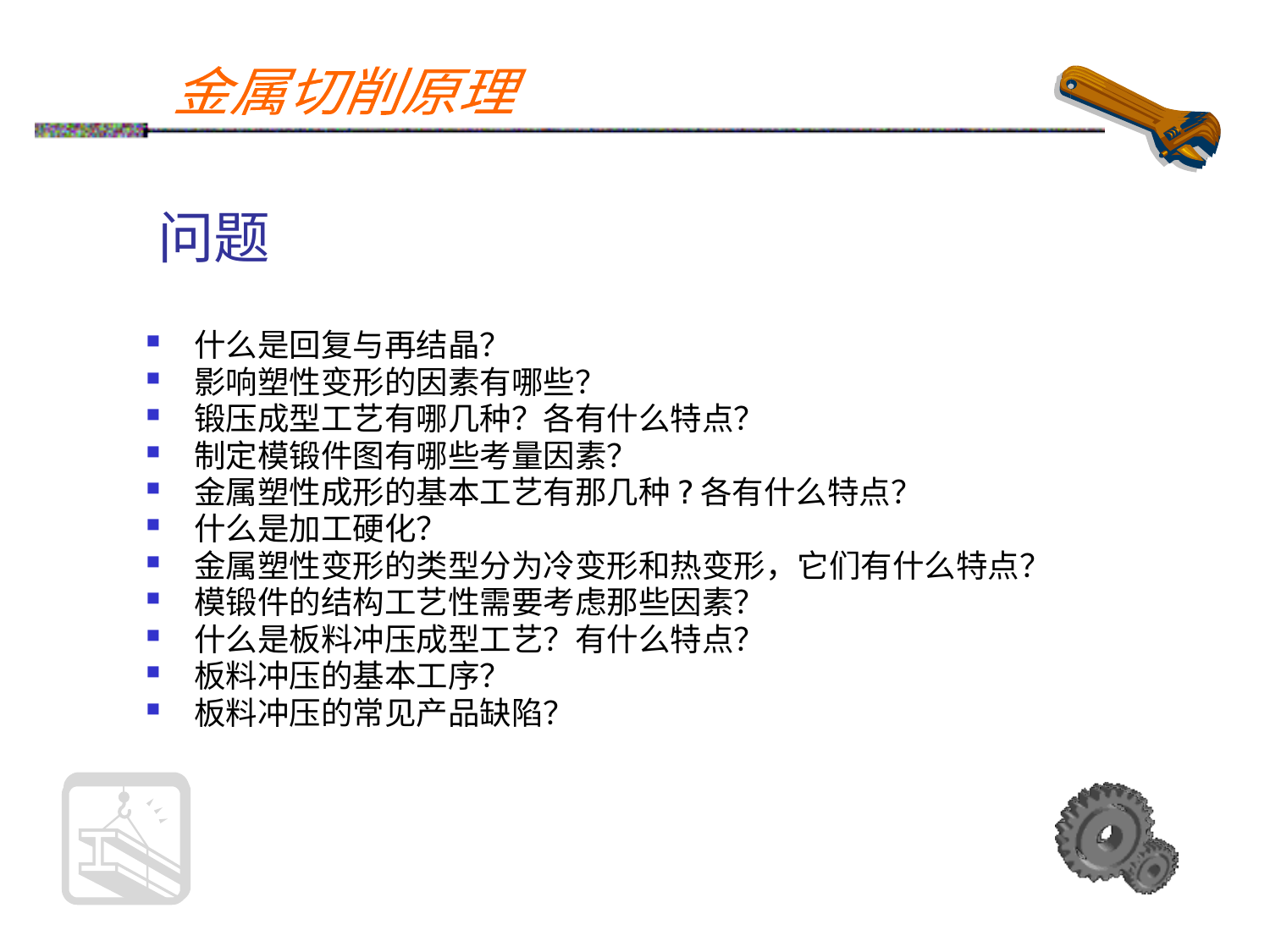

# 问题
什么是回复与再结晶？
影响塑性变形的因素有哪些？
锻压成型工艺有哪几种？各有什么特点？
制定模锻件图有哪些考量因素？
金属塑性成形的基本工艺有那几种?各有什么特点？
什么是加工硬化？
金属塑性变形的类型分为冷变形和热变形，它们有什么特点？
模锻件的结构工艺性需要考虑那些因素？
什么是板料冲压成型工艺？有什么特点？
板料冲压的基本工序？
板料冲压的常见产品缺陷？